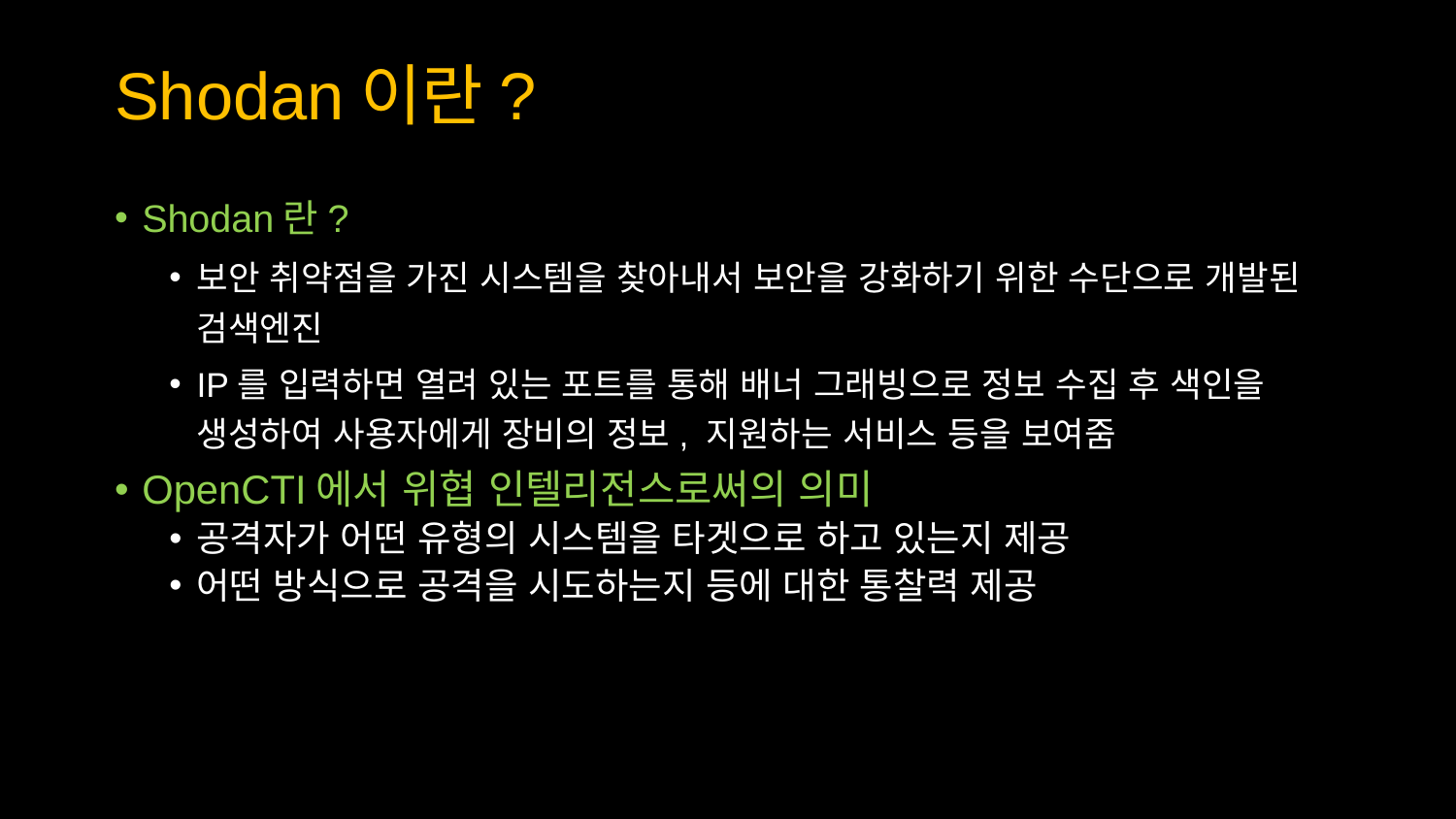

# Shodan이란?
Shodan란?
보안 취약점을 가진 시스템을 찾아내서 보안을 강화하기 위한 수단으로 개발된 검색엔진
IP를 입력하면 열려 있는 포트를 통해 배너 그래빙으로 정보 수집 후 색인을 생성하여 사용자에게 장비의 정보, 지원하는 서비스 등을 보여줌
OpenCTI에서 위협 인텔리전스로써의 의미
공격자가 어떤 유형의 시스템을 타겟으로 하고 있는지 제공
어떤 방식으로 공격을 시도하는지 등에 대한 통찰력 제공